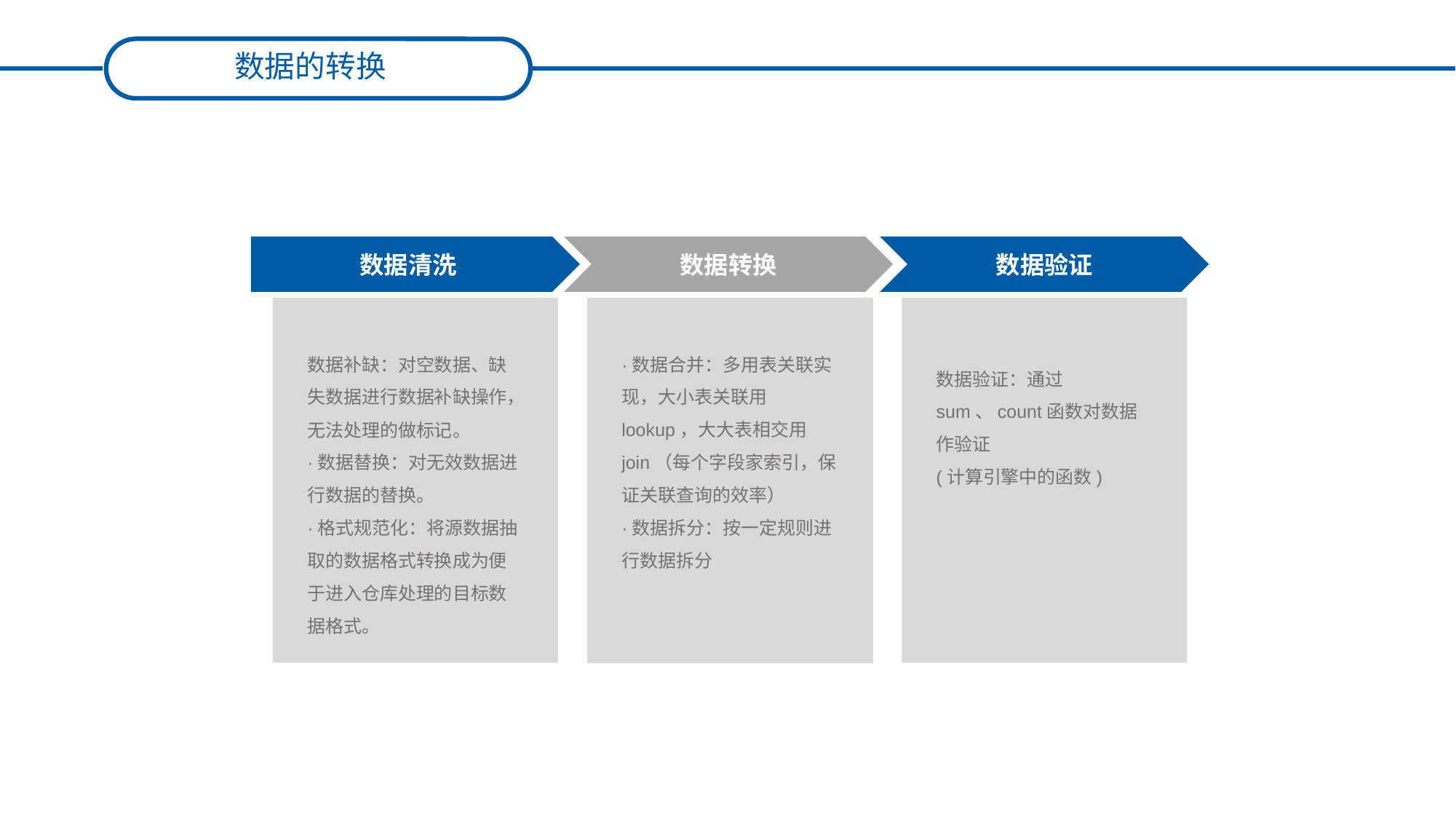

数据的转换

数据清洗
数据转换
数据验证

数据补缺：对空数据、缺失数据进行数据补缺操作，无法处理的做标记。
·数据替换：对无效数据进行数据的替换。
·格式规范化：将源数据抽取的数据格式转换成为便于进入仓库处理的目标数据格式。

·数据合并：多用表关联实现，大小表关联用lookup，大大表相交用join（每个字段家索引，保证关联查询的效率）
·数据拆分：按一定规则进行数据拆分

数据验证：通过sum、count函数对数据作验证
(计算引擎中的函数)